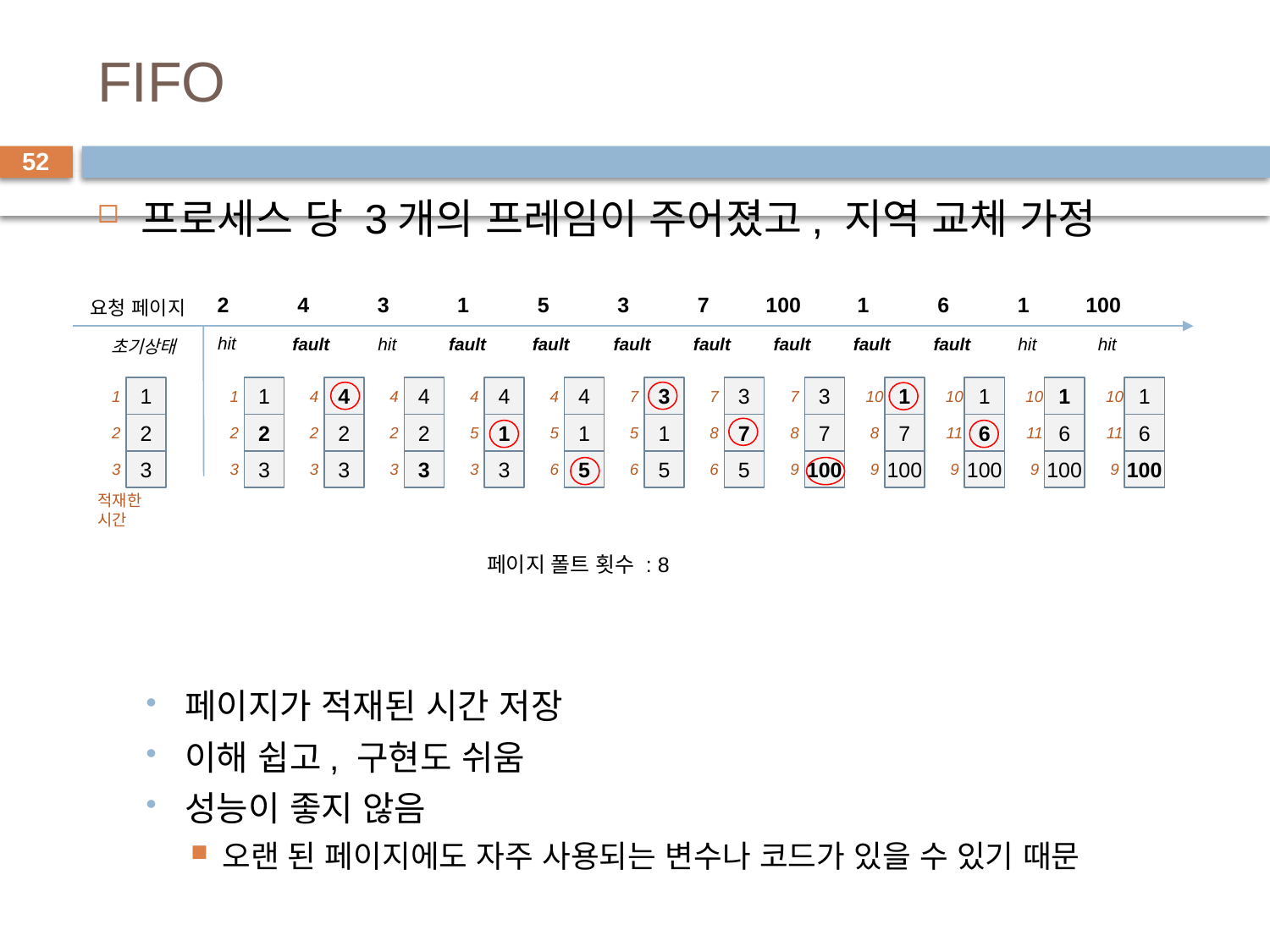

# FIFO
52
프로세스 당 3개의 프레임이 주어졌고, 지역 교체 가정

페이지가 적재된 시간 저장
이해 쉽고, 구현도 쉬움
성능이 좋지 않음
오랜 된 페이지에도 자주 사용되는 변수나 코드가 있을 수 있기 때문
2
4
3
1
5
3
7
100
1
6
1
100
요청 페이지
hit
fault
hit
fault
fault
fault
fault
fault
fault
fault
hit
hit
초기상태
1
2
3
1
2
3
1
2
3
1
2
3
4
2
3
4
2
3
4
2
3
4
2
3
4
5
3
4
1
3
4
5
6
4
1
5
7
5
6
3
1
5
7
8
6
3
7
5
7
8
9
3
7
100
10
8
9
1
7
100
10
11
9
1
6
100
10
11
9
1
6
100
10
11
9
1
6
100

적재한
시간
페이지 폴트 횟수 : 8